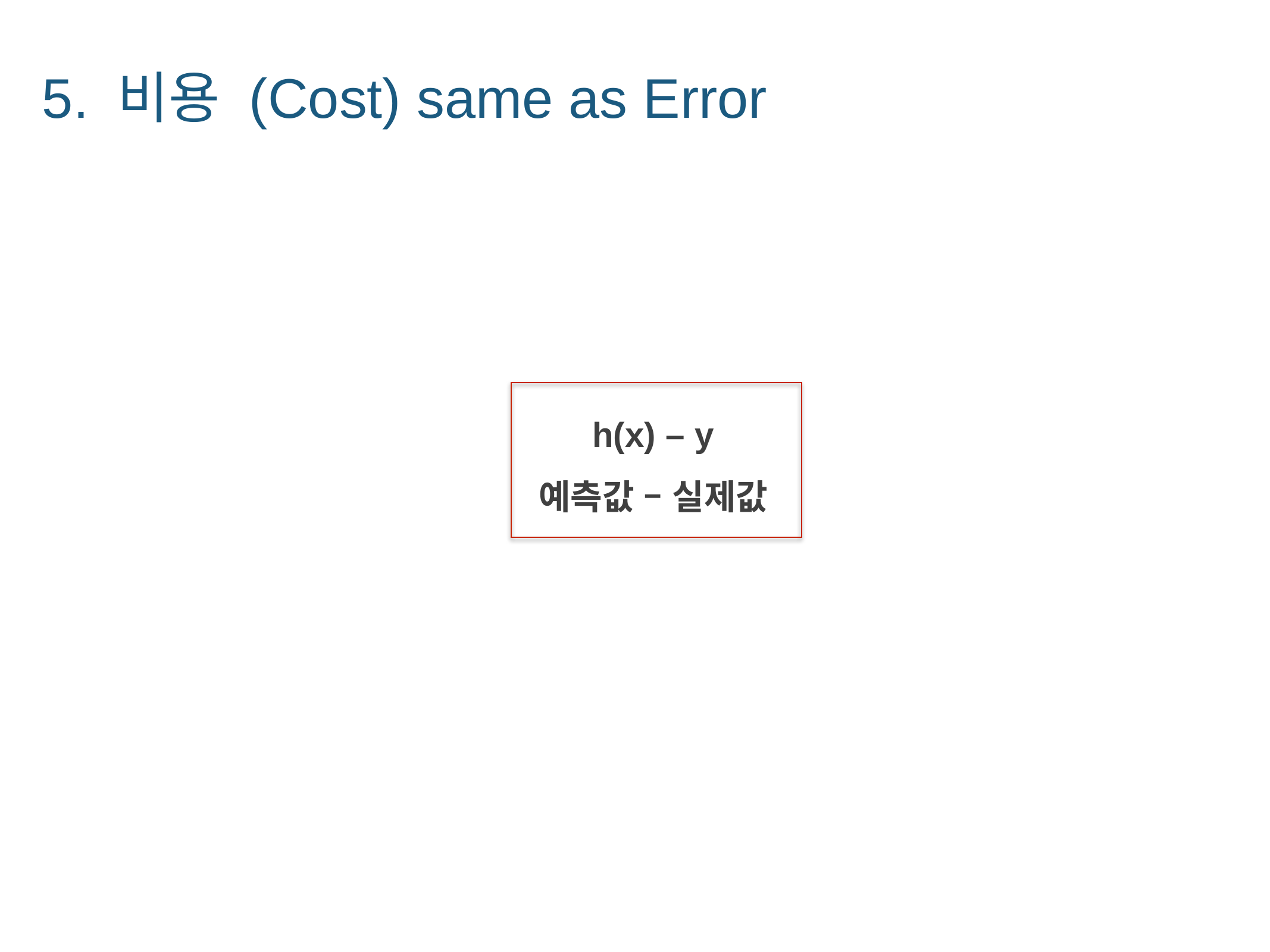

5. 비용 (Cost) same as Error

h(x) – y
예측값 – 실제값